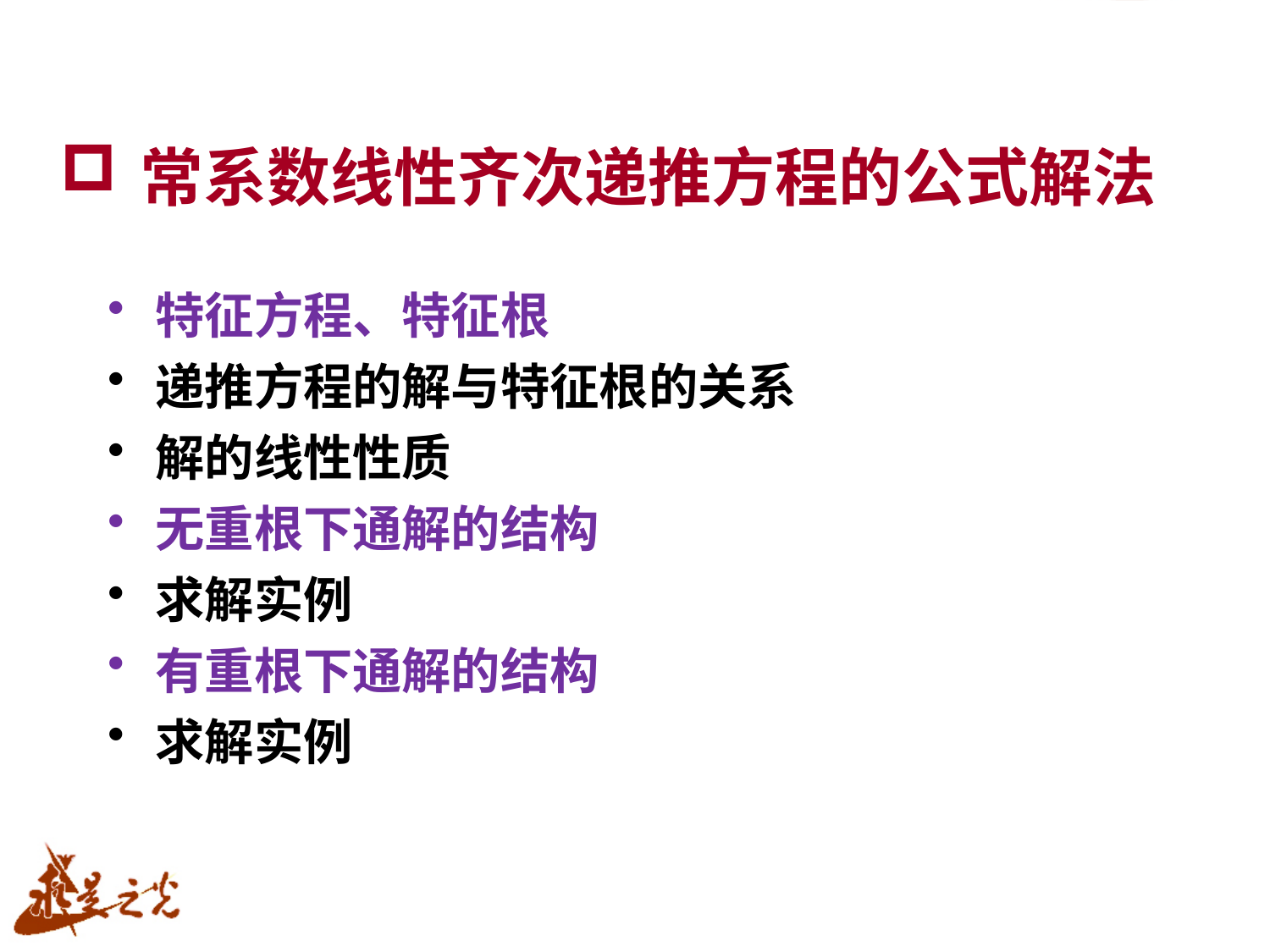

# 常系数线性齐次递推方程的公式解法
特征方程、特征根
递推方程的解与特征根的关系
解的线性性质
无重根下通解的结构
求解实例
有重根下通解的结构
求解实例
8